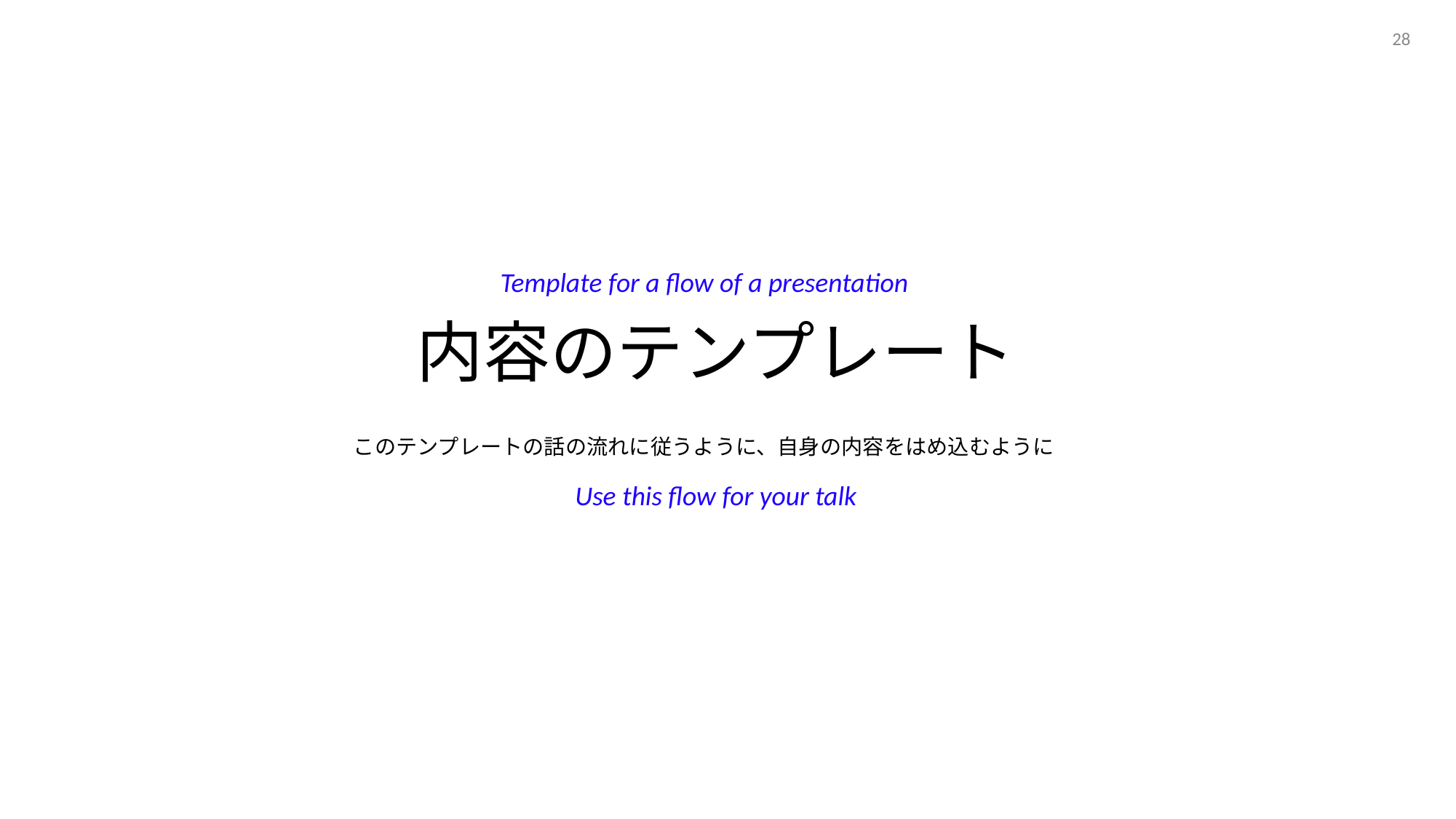

28
Template for a flow of a presentation
内容のテンプレート
このテンプレートの話の流れに従うように、自身の内容をはめ込むように
Use this flow for your talk